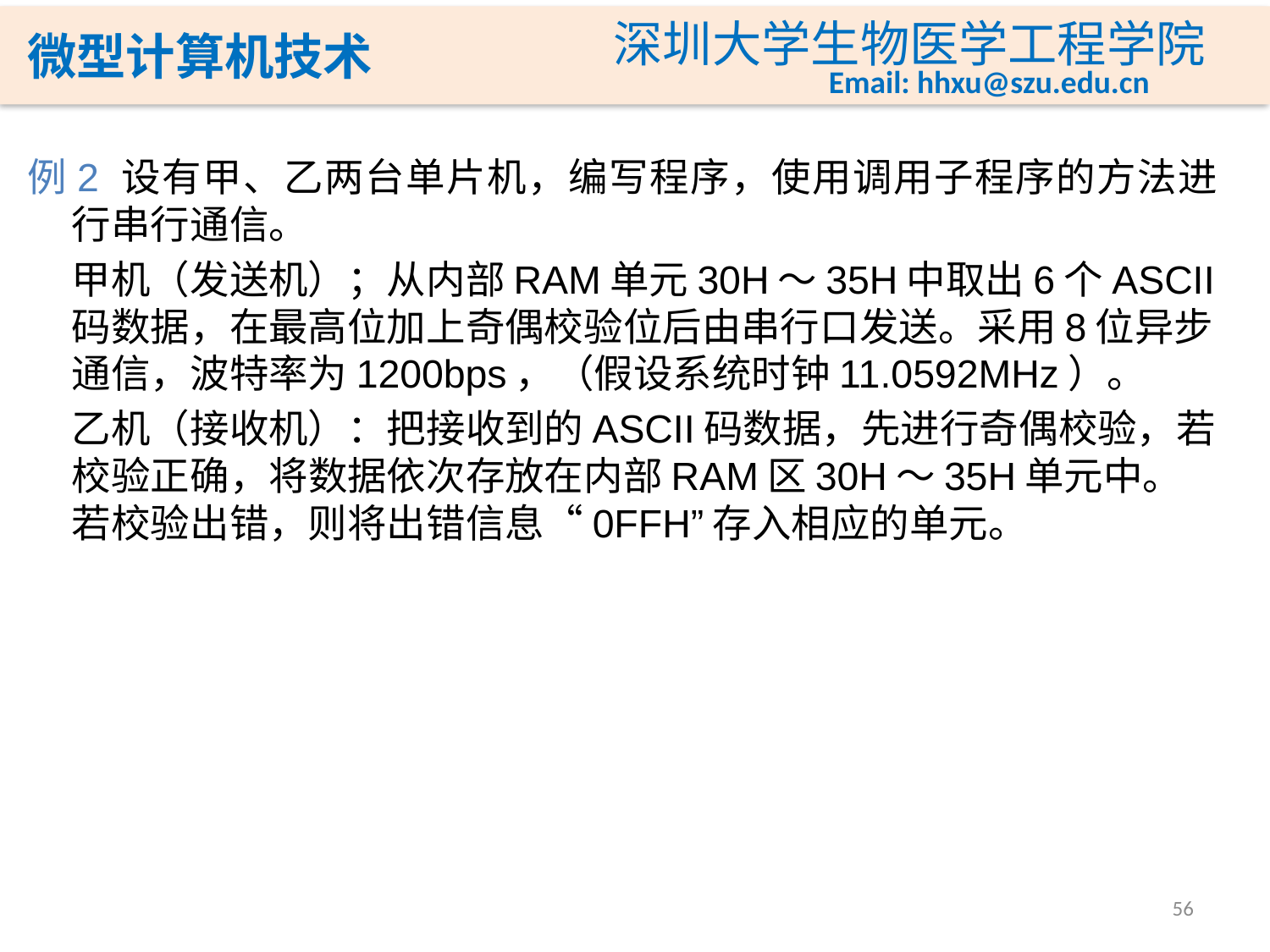

例2 设有甲、乙两台单片机，编写程序，使用调用子程序的方法进行串行通信。
    甲机（发送机）；从内部RAM单元30H～35H中取出6个ASCII码数据，在最高位加上奇偶校验位后由串行口发送。采用8位异步通信，波特率为1200bps，（假设系统时钟11.0592MHz）。
    乙机（接收机）：把接收到的ASCII码数据，先进行奇偶校验，若校验正确，将数据依次存放在内部RAM区30H～35H单元中。若校验出错，则将出错信息“0FFH”存入相应的单元。
56